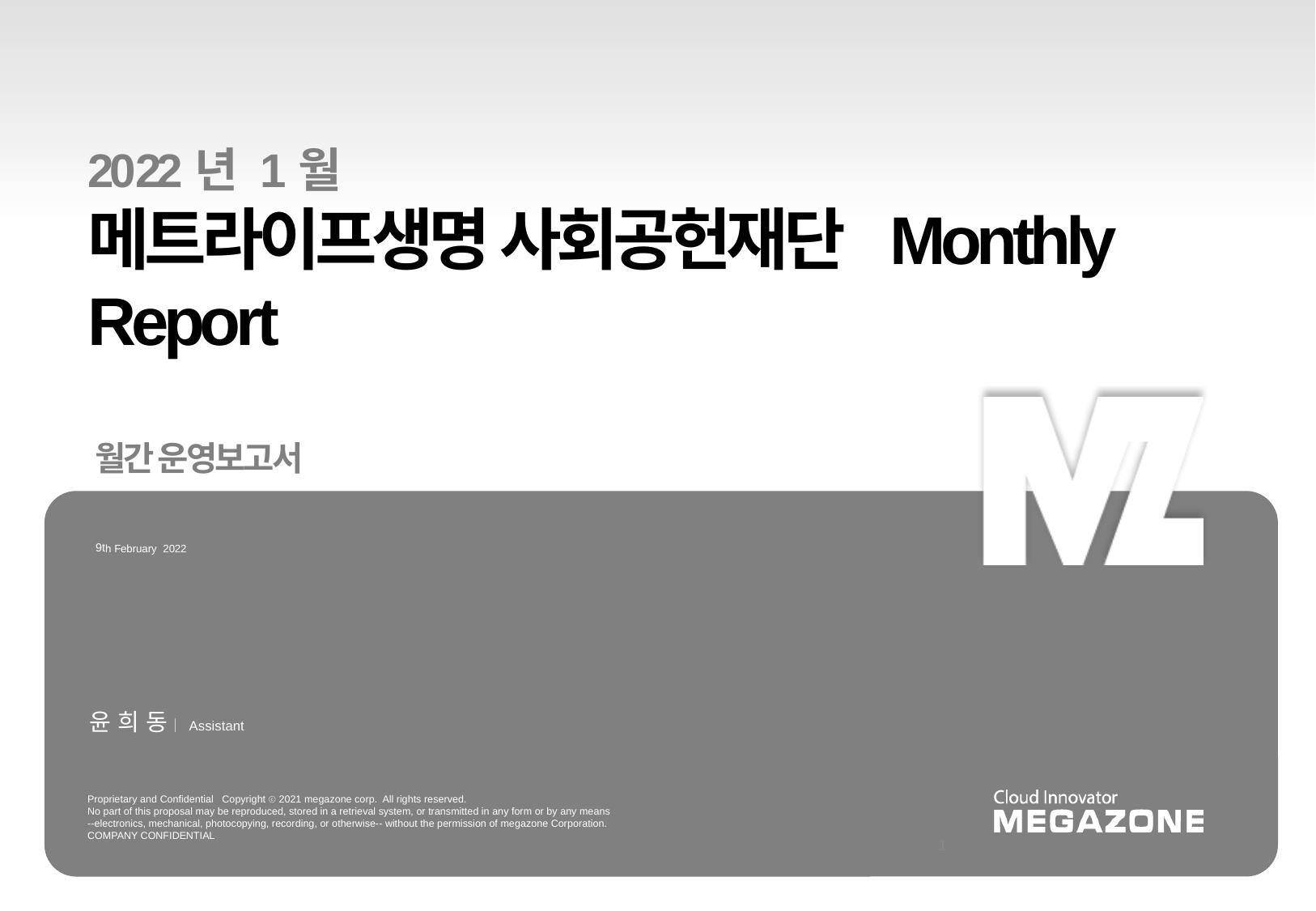

2022년  1월
메트라이프생명 사회공헌재단  Monthly Report
월간 운영보고서
9th February  2022
윤 희 동│ Assistant
Proprietary and Confidential   Copyright ⓒ 2021 megazone corp.  All rights reserved.
No part of this proposal may be reproduced, stored in a retrieval system, or transmitted in any form or by any means
--electronics, mechanical, photocopying, recording, or otherwise-- without the permission of megazone Corporation.
COMPANY CONFIDENTIAL
1